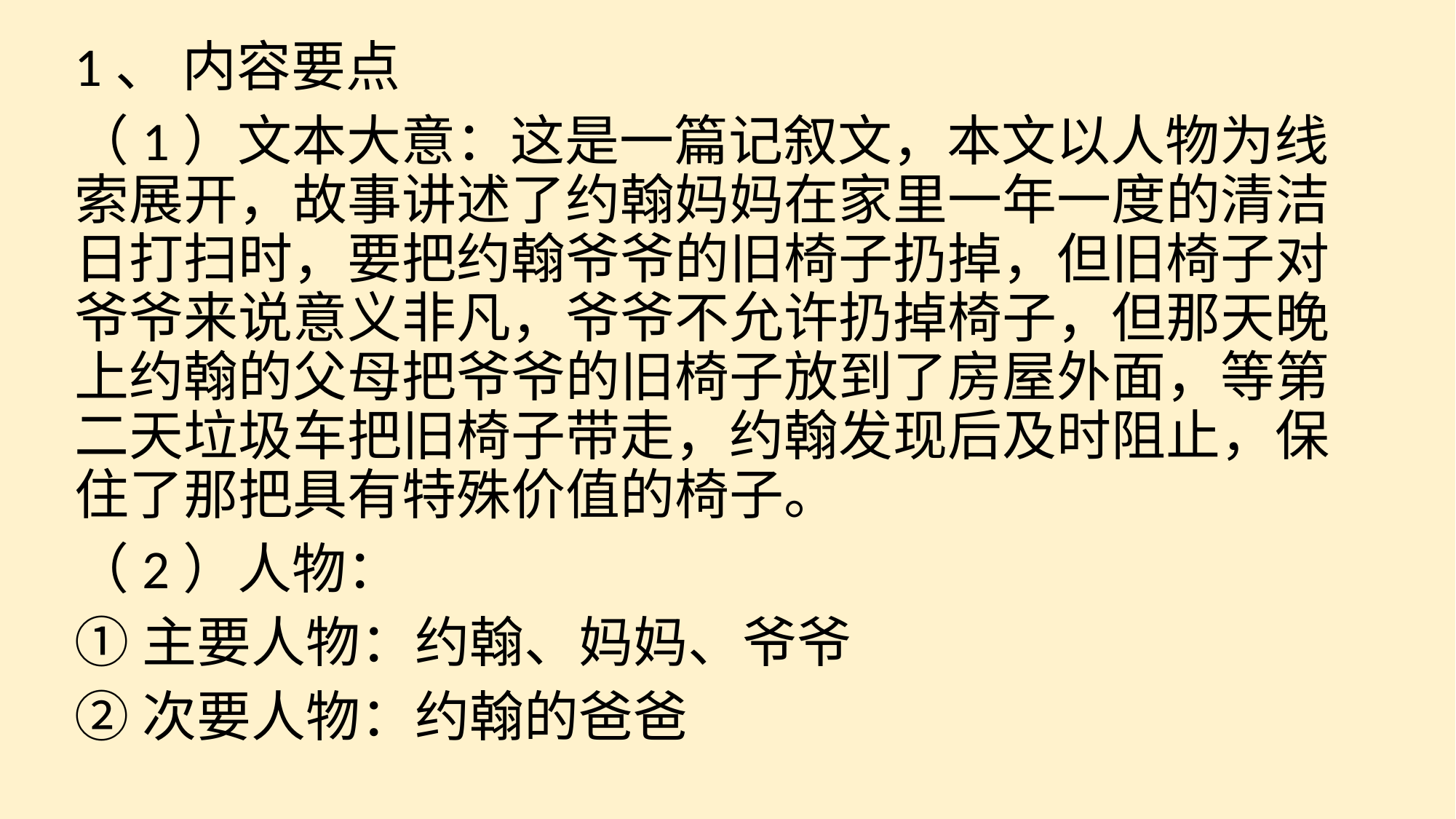

1、 内容要点
（1）文本大意：这是一篇记叙文，本文以人物为线索展开，故事讲述了约翰妈妈在家里一年一度的清洁日打扫时，要把约翰爷爷的旧椅子扔掉，但旧椅子对爷爷来说意义非凡，爷爷不允许扔掉椅子，但那天晚上约翰的父母把爷爷的旧椅子放到了房屋外面，等第二天垃圾车把旧椅子带走，约翰发现后及时阻止，保住了那把具有特殊价值的椅子。
（2）人物：
①主要人物：约翰、妈妈、爷爷
②次要人物：约翰的爸爸